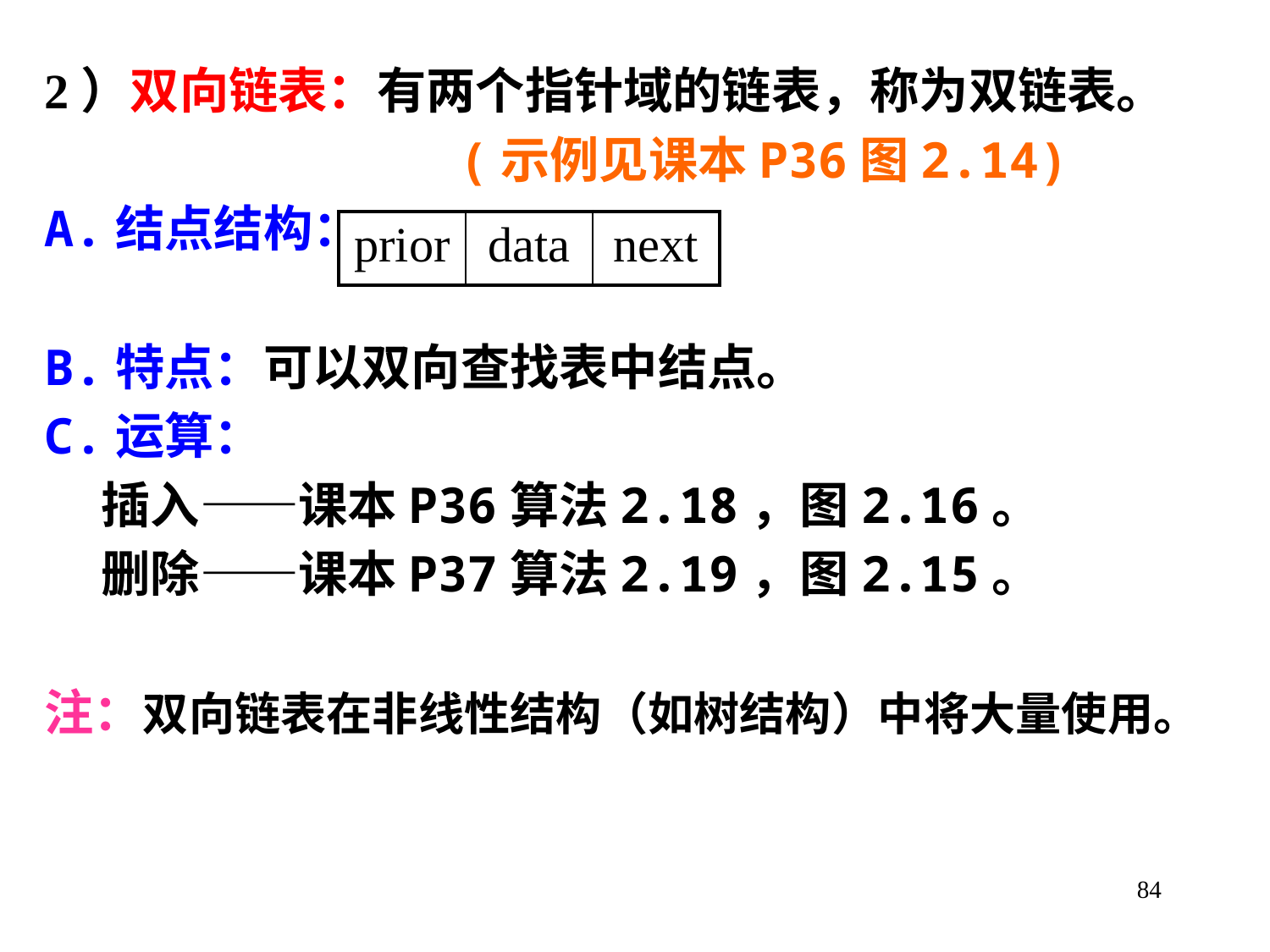

2）双向链表：有两个指针域的链表，称为双链表。
              (示例见课本P36图2.14)
A.结点结构：

B.特点：可以双向查找表中结点。
C.运算：
    插入——课本P36算法2.18，图2.16。
    删除——课本P37算法2.19，图2.15。

注：双向链表在非线性结构（如树结构）中将大量使用。
| prior | data | next |
| --- | --- | --- |
84